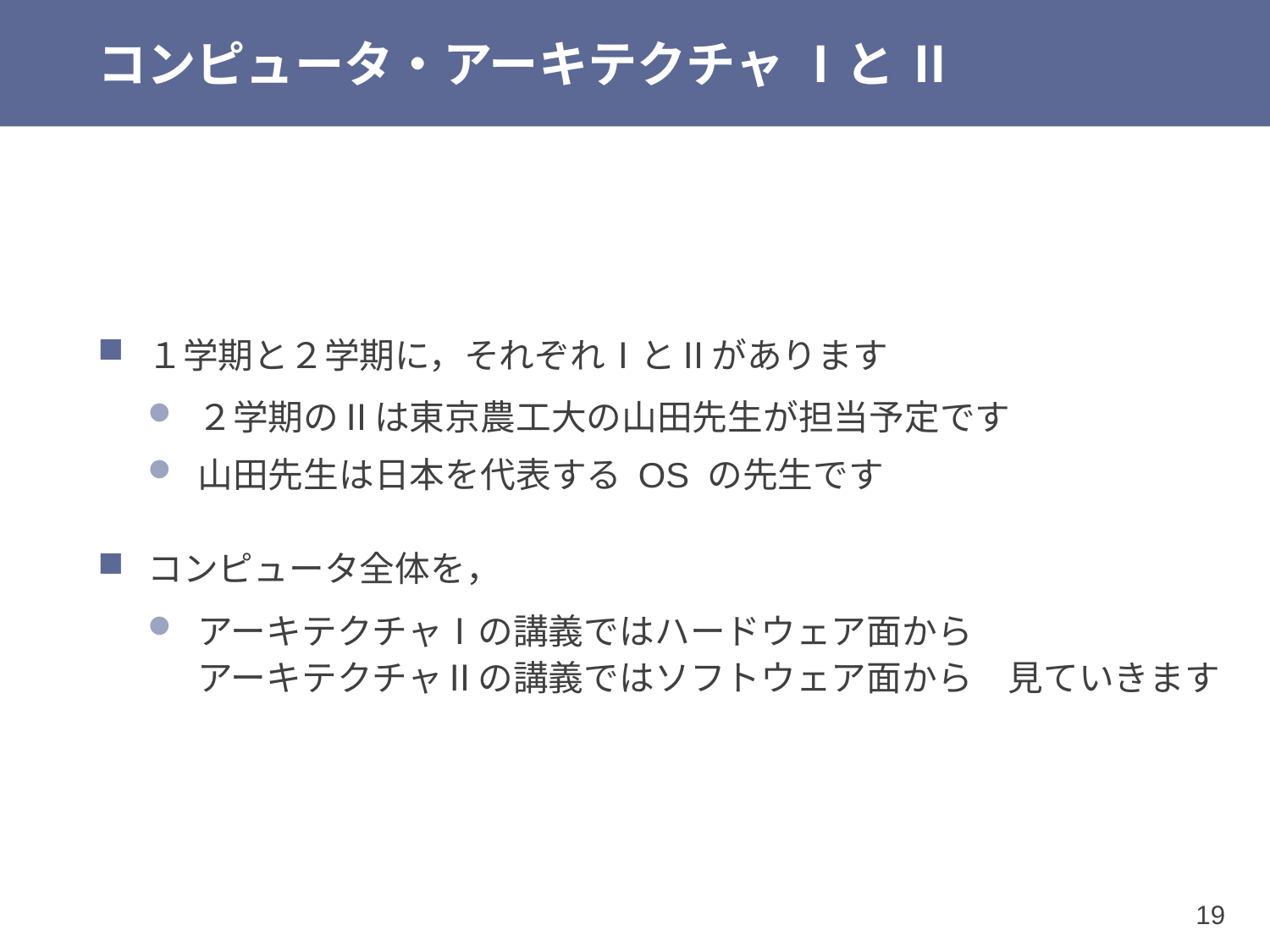

# コンピュータ・アーキテクチャ Ⅰと Ⅱ
１学期と２学期に，それぞれⅠとⅡがあります
２学期のⅡは東京農工大の山田先生が担当予定です
山田先生は日本を代表する OS の先生です
コンピュータ全体を，
アーキテクチャⅠの講義ではハードウェア面から
アーキテクチャⅡの講義ではソフトウェア面から　見ていきます